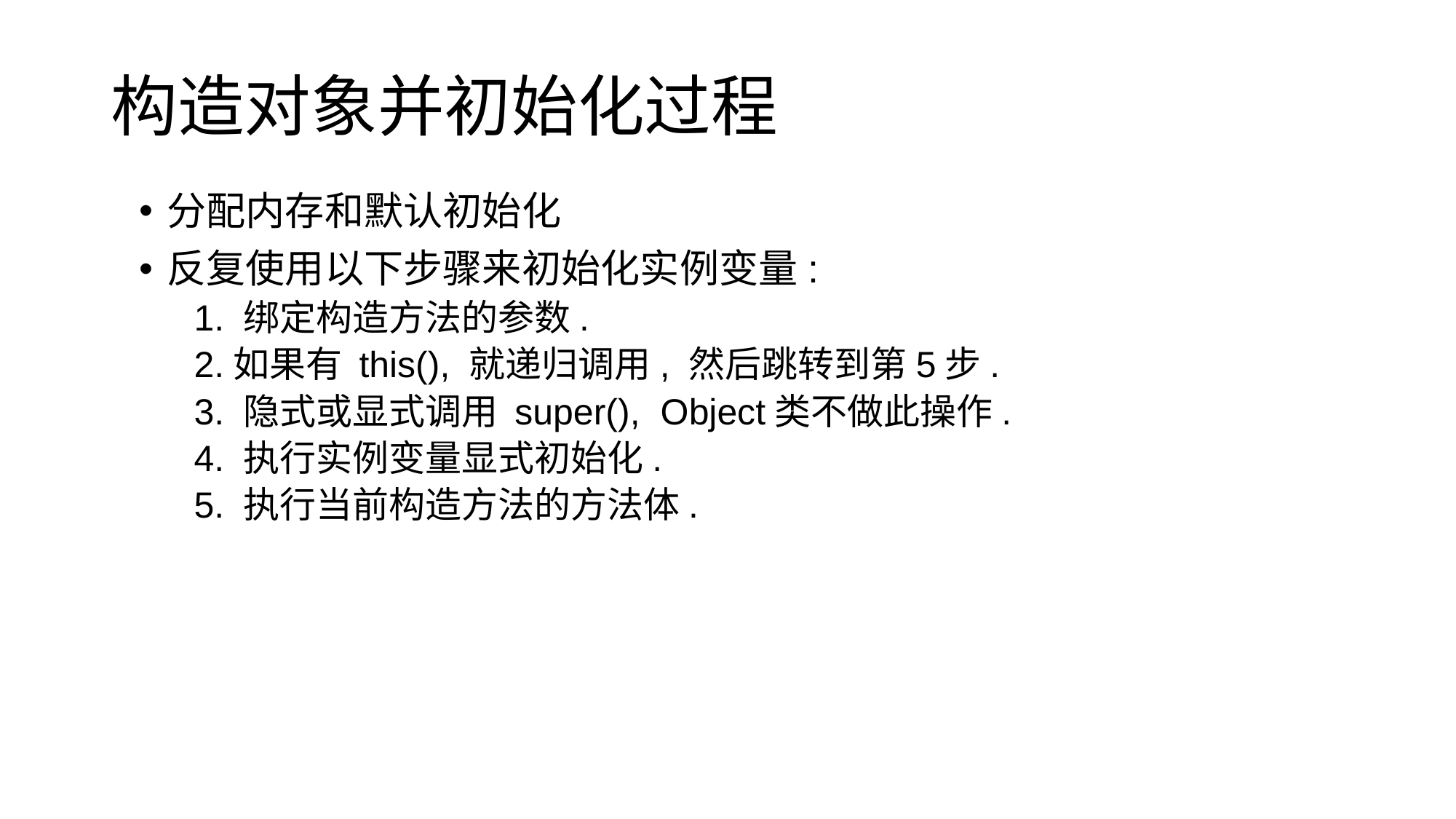

# 构造对象并初始化过程
分配内存和默认初始化
反复使用以下步骤来初始化实例变量:
1. 绑定构造方法的参数.
2.如果有 this(), 就递归调用, 然后跳转到第5步.
3. 隐式或显式调用 super(),  Object类不做此操作.
4. 执行实例变量显式初始化.
5. 执行当前构造方法的方法体.